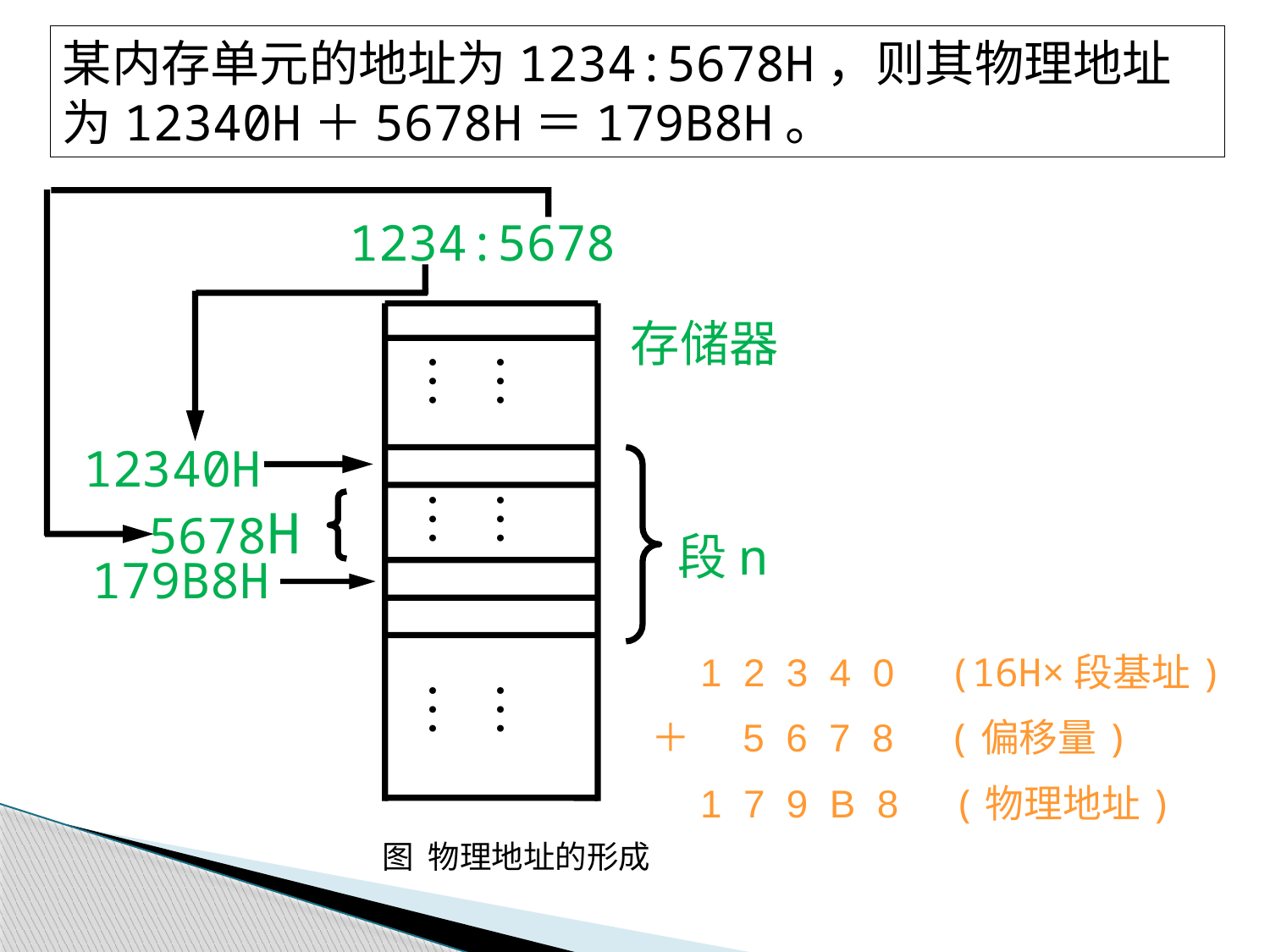

某内存单元的地址为1234:5678H，则其物理地址为12340H＋5678H＝179B8H。

1234:5678

存储器

……
12340H

……

5678H
段n

179B8H

……

       1  2  3  4  0     (16H×段基址)
  ＋     5  6  7  8     (偏移量)
       1  7  9  B  8     (物理地址)

图  物理地址的形成